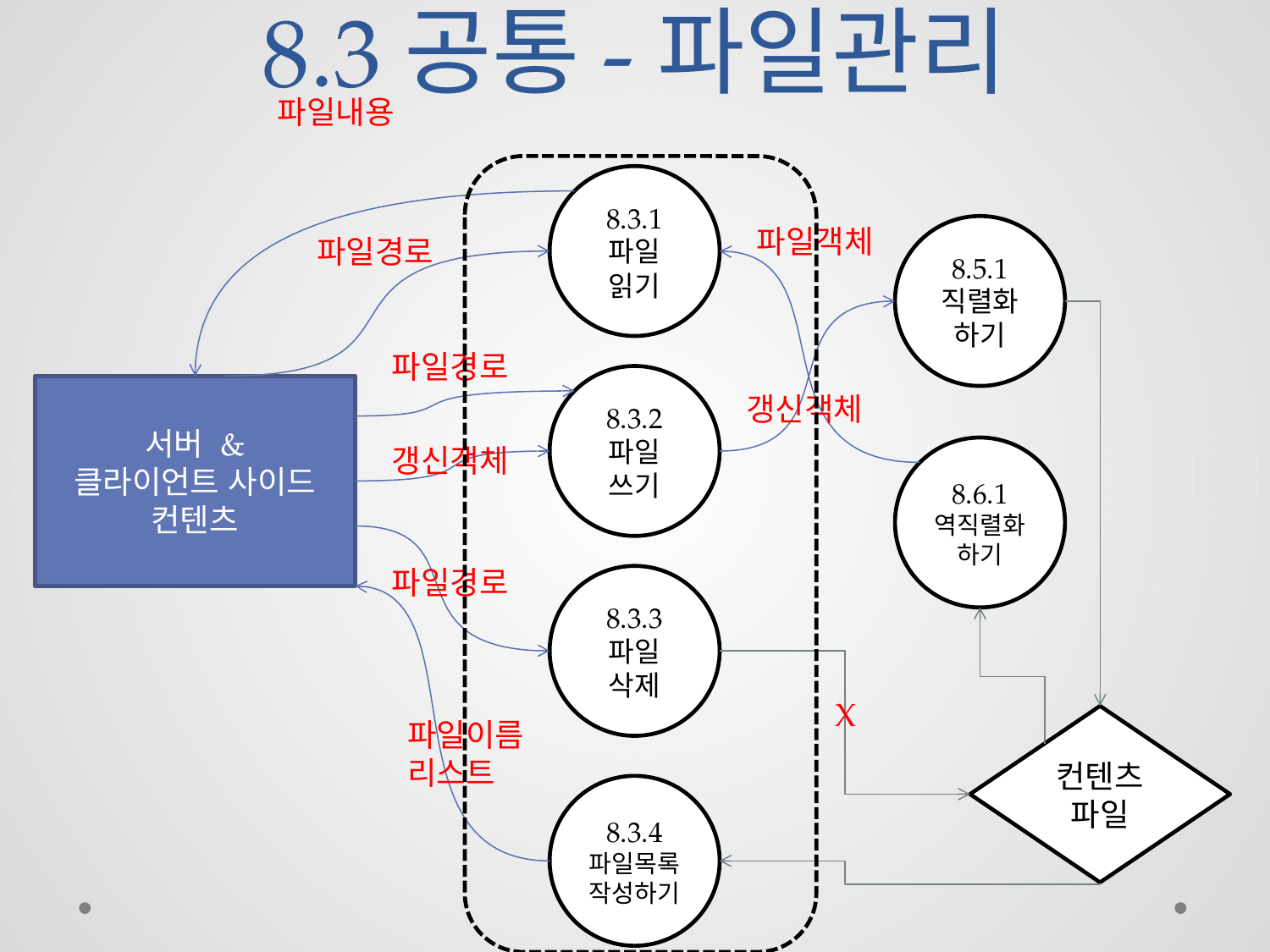

# 8.3공통-파일관리
파일내용

8.3.1
파일
읽기
파일객체
8.5.1
직렬화
하기
파일경로
파일경로
8.3.2
파일
쓰기
서버 &
클라이언트 사이드
컨텐츠
갱신객체
갱신객체
8.6.1
역직렬화
하기
파일경로
8.3.3
파일
삭제
X
컨텐츠
파일
파일이름
리스트
8.3.4
파일목록
작성하기